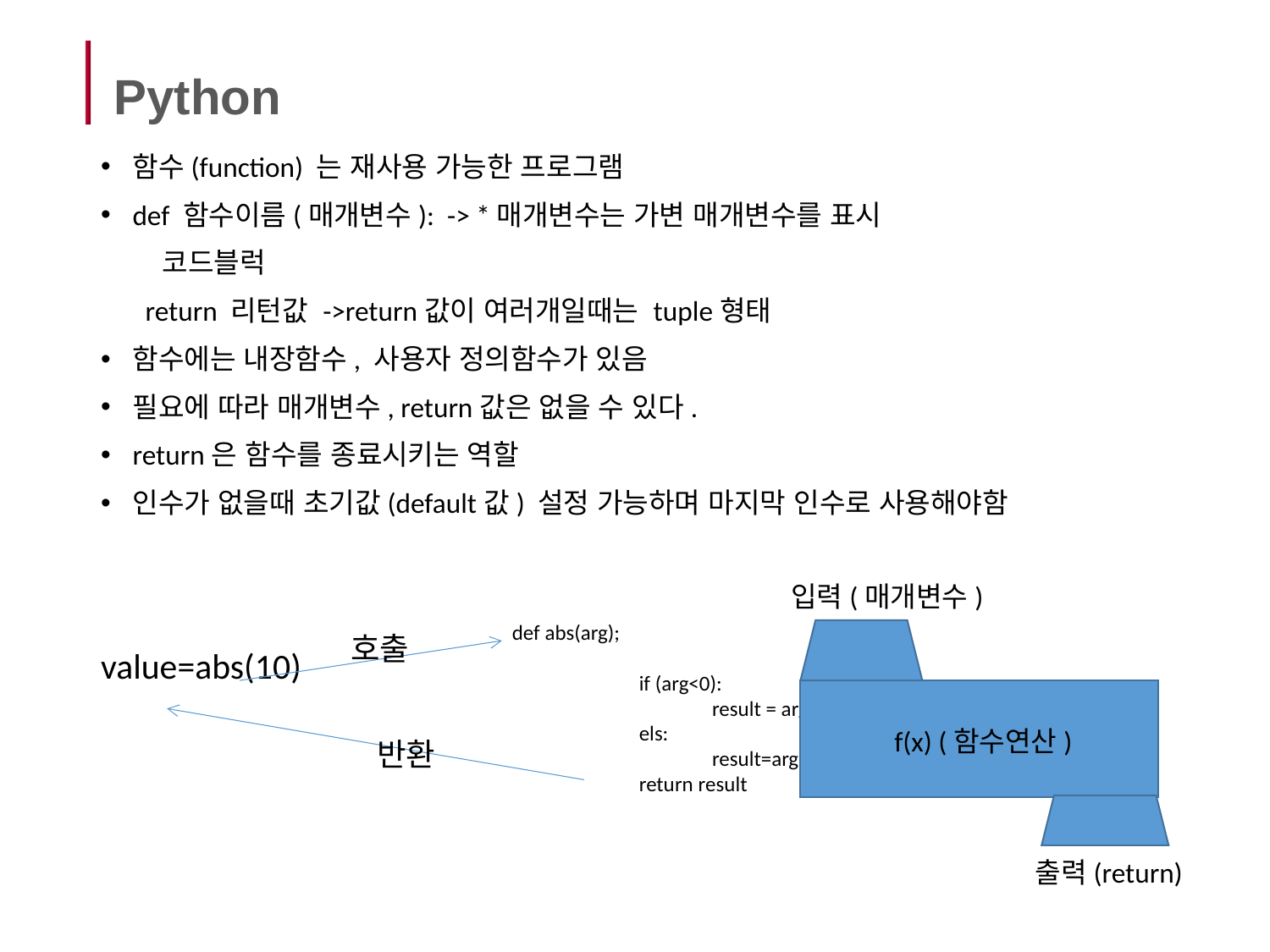

함수(function) 는 재사용 가능한 프로그램
def 함수이름(매개변수):  -> *매개변수는 가변 매개변수를 표시
       코드블럭
       return 리턴값 ->return값이 여러개일때는 tuple형태
함수에는 내장함수, 사용자 정의함수가 있음
필요에 따라 매개변수, return값은 없을 수 있다.
return은 함수를 종료시키는 역할
인수가 없을때 초기값(default값) 설정 가능하며 마지막 인수로 사용해야함

value=abs(10)

입력(매개변수)
def abs(arg);

	if (arg<0):
	               result = arg*-1
	els:
	               result=arg
	return result

호출

f(x) (함수연산)
반환

출력(return)